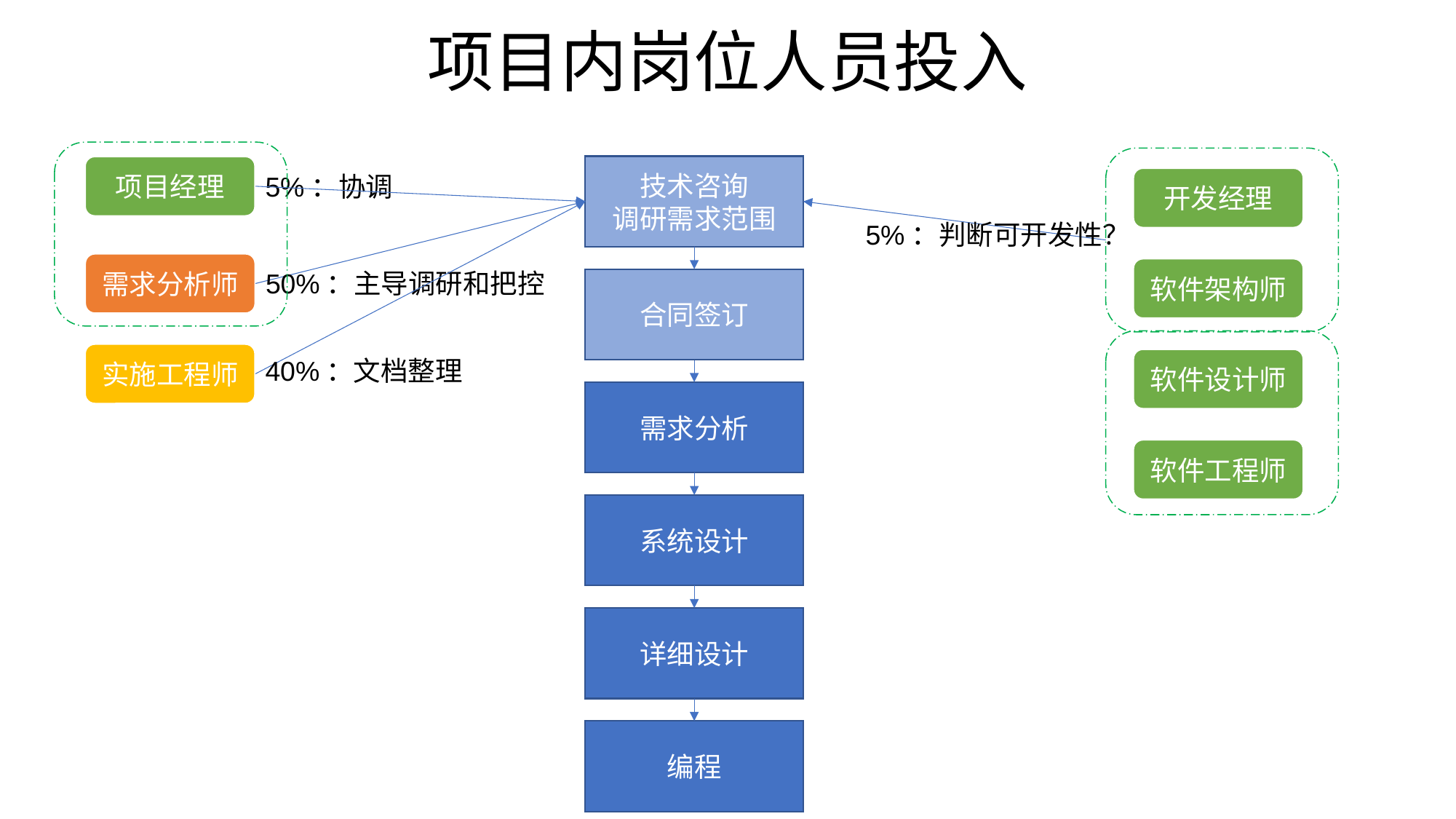

# 项目内岗位人员投入

项目经理
技术咨询
调研需求范围
5%：协调
开发经理
5%：判断可开发性？
需求分析师
软件架构师
50%：主导调研和把控
合同签订

实施工程师
40%：文档整理
软件设计师
需求分析
软件工程师
系统设计
详细设计
编程